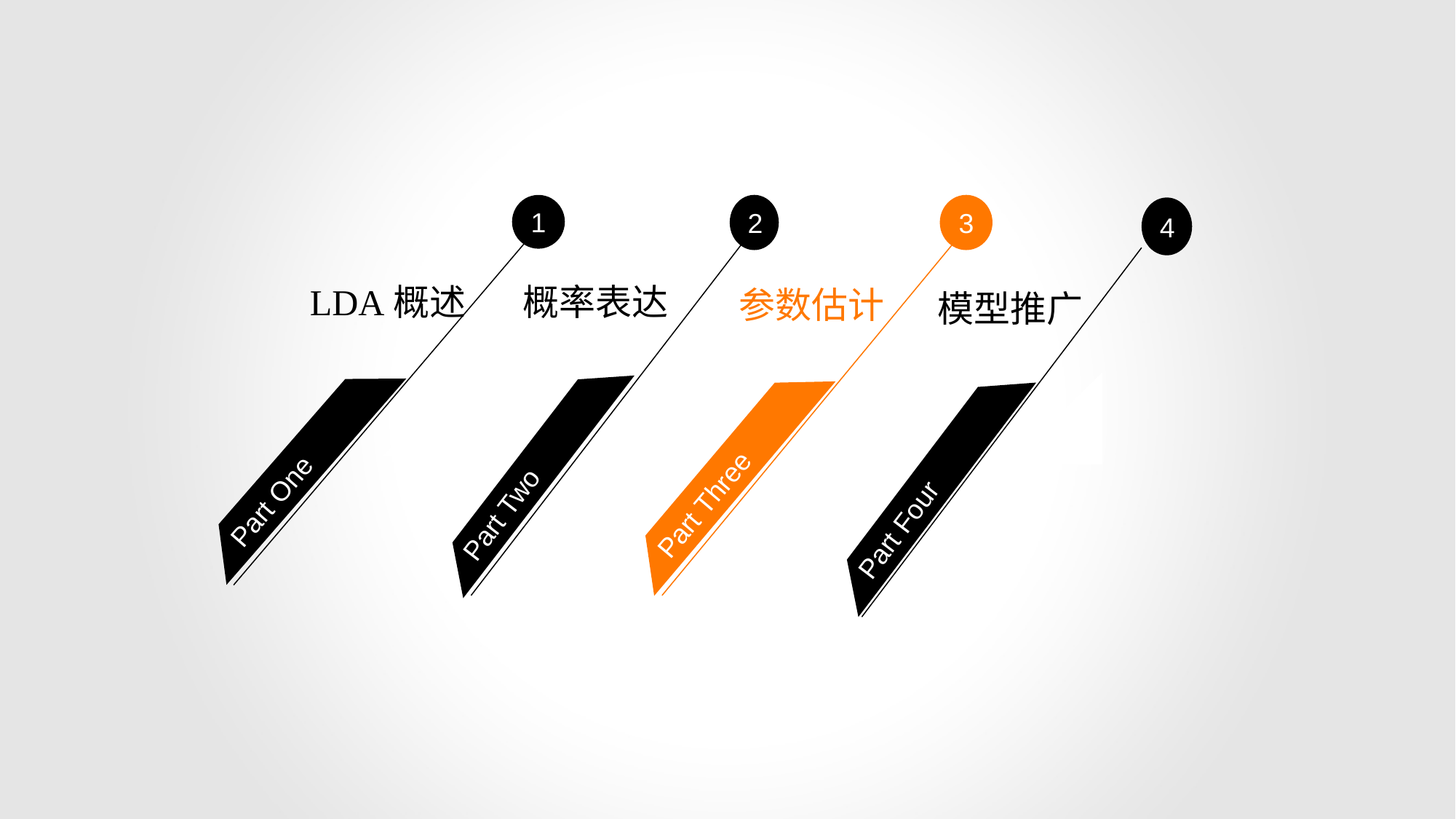

1
Part One
2
Part Two
3
Part Three
4
Part Four
LDA概述

概率表达

参数估计

模型推广